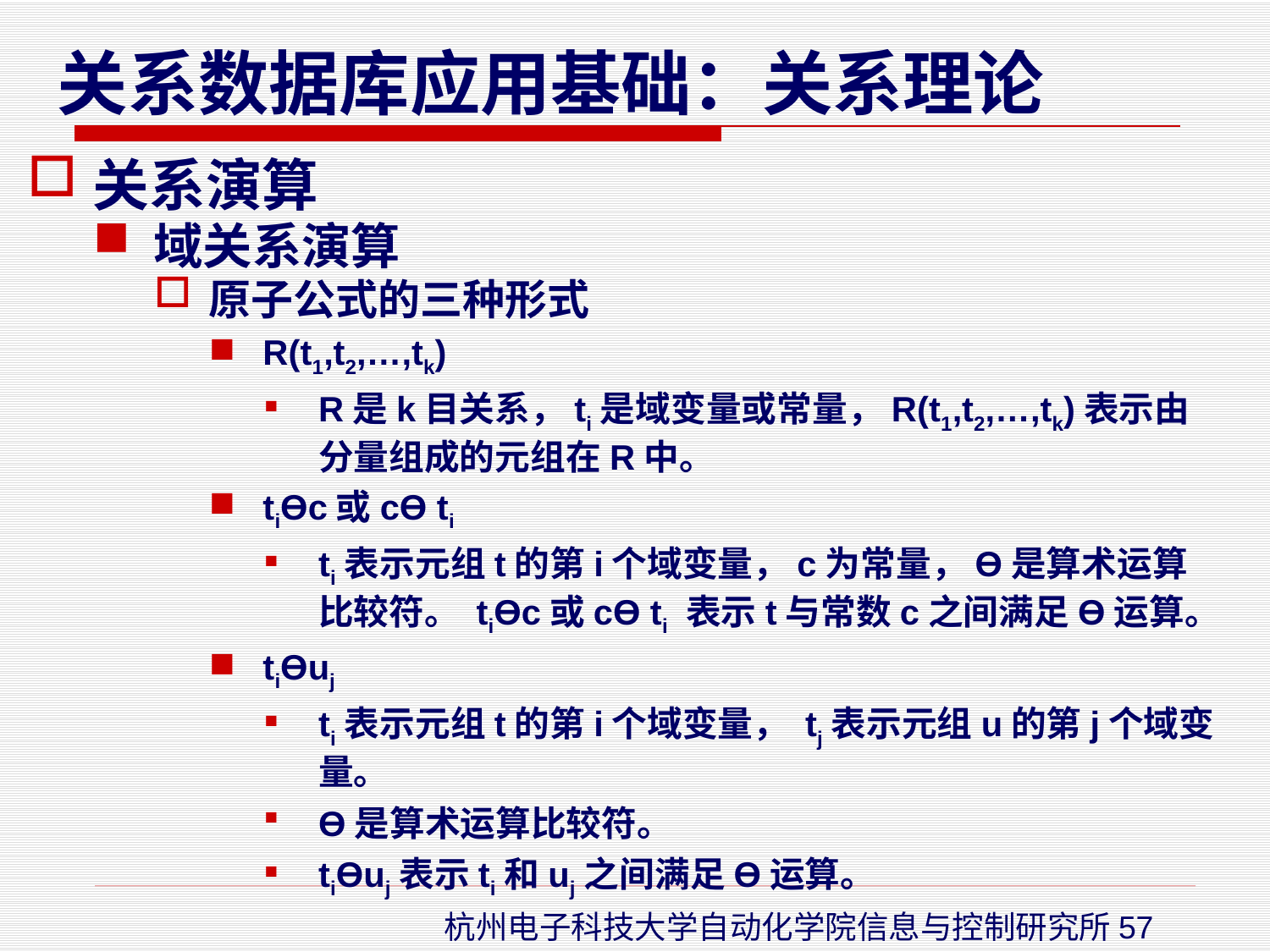

关系演算
域关系演算
原子公式的三种形式
R(t1,t2,…,tk)
R是k目关系，ti是域变量或常量，R(t1,t2,…,tk)表示由分量组成的元组在R中。
tiӨc或cӨ ti
ti表示元组t的第i个域变量，c为常量，Ө是算术运算比较符。 tiӨc或cӨ ti 表示t与常数c之间满足Ө运算。
tiӨuj
ti表示元组t的第i个域变量， tj表示元组u的第j个域变量。
Ө是算术运算比较符。
tiӨuj表示ti和uj之间满足Ө运算。